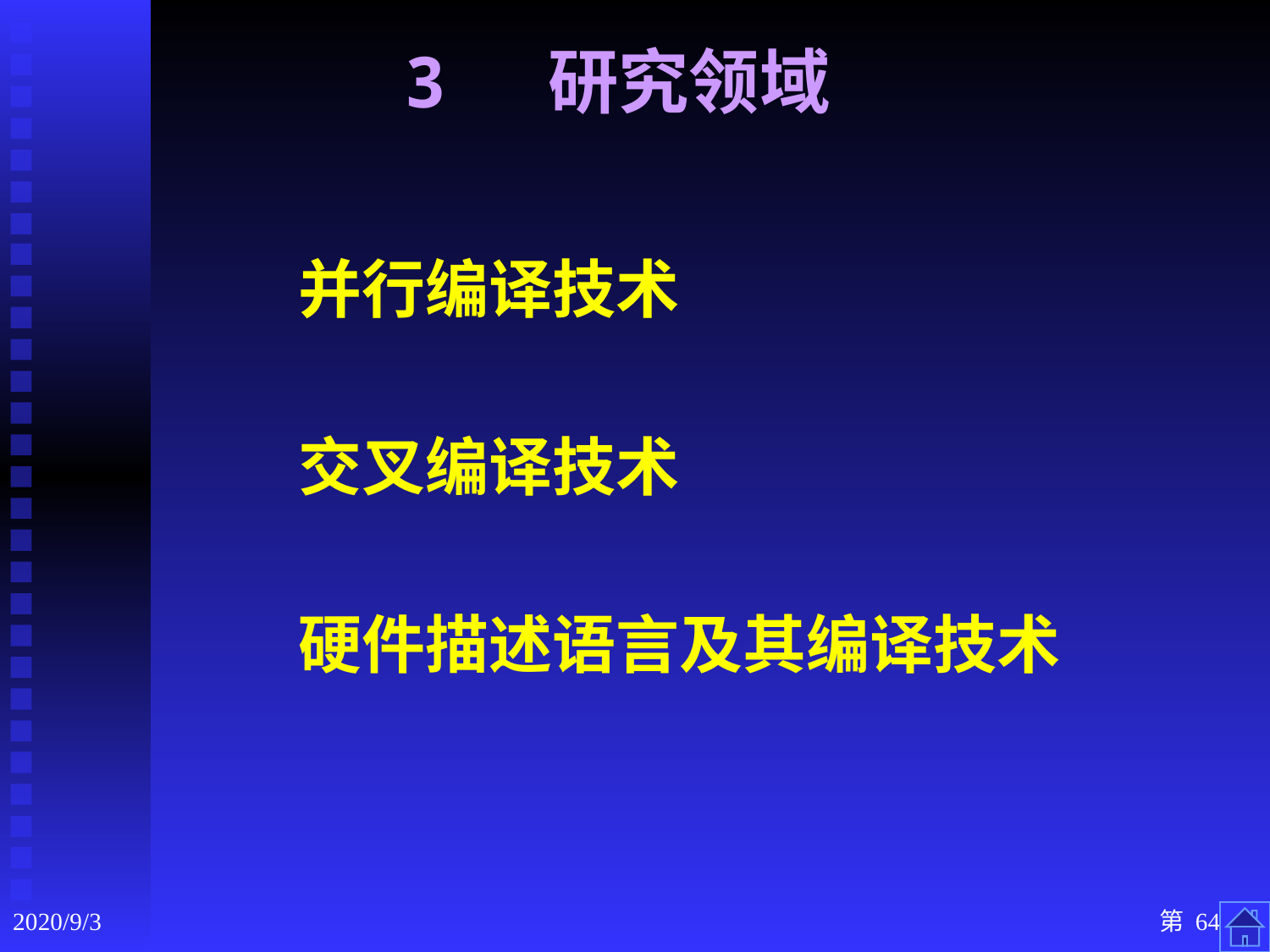

# 3  研究领域
并行编译技术

交叉编译技术

硬件描述语言及其编译技术
2020/9/3
第 64 页